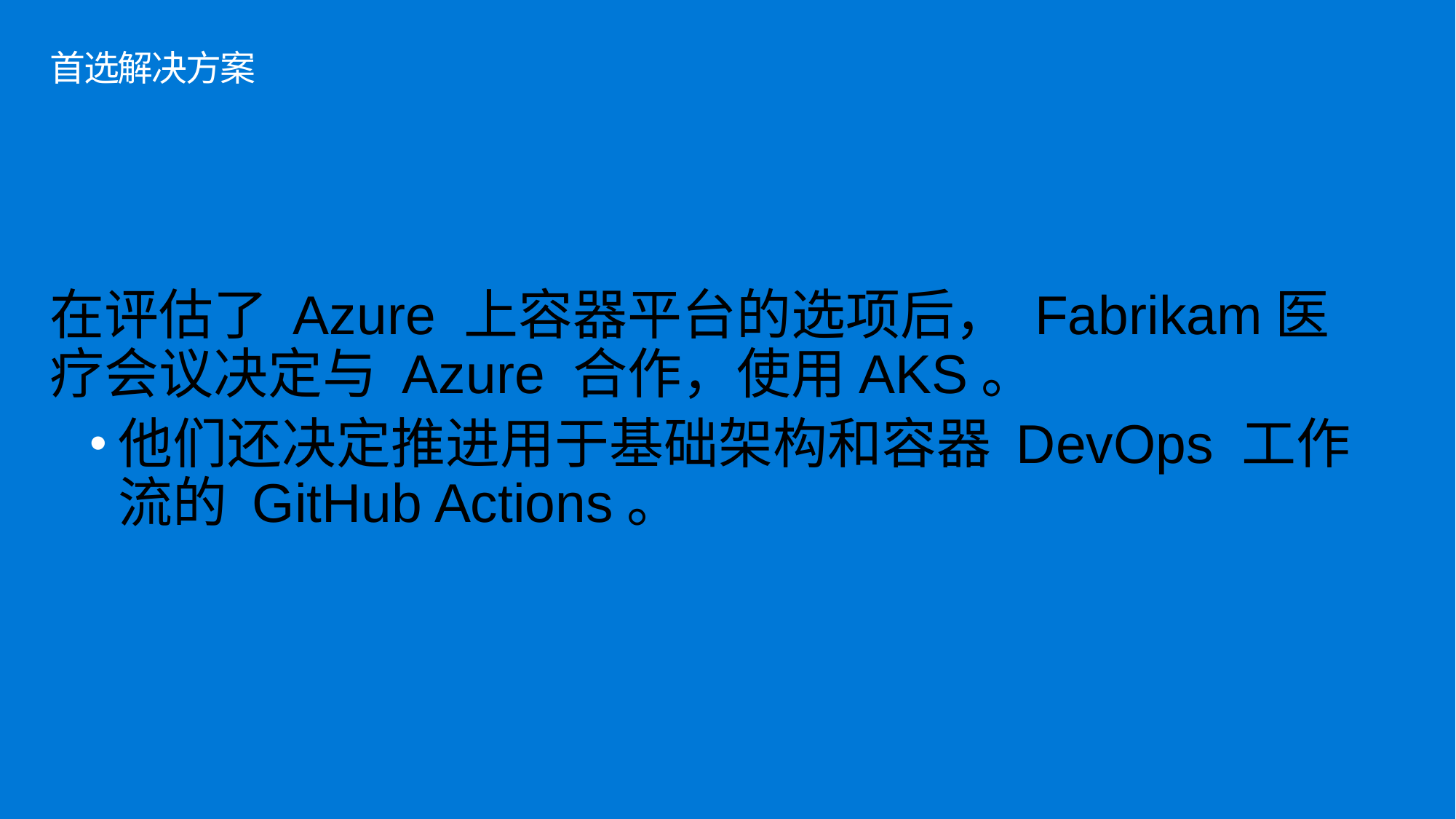

# 首选解决方案

在评估了 Azure 上容器平台的选项后， Fabrikam医疗会议决定与 Azure 合作，使用AKS。
他们还决定推进用于基础架构和容器 DevOps 工作流的 GitHub Actions。